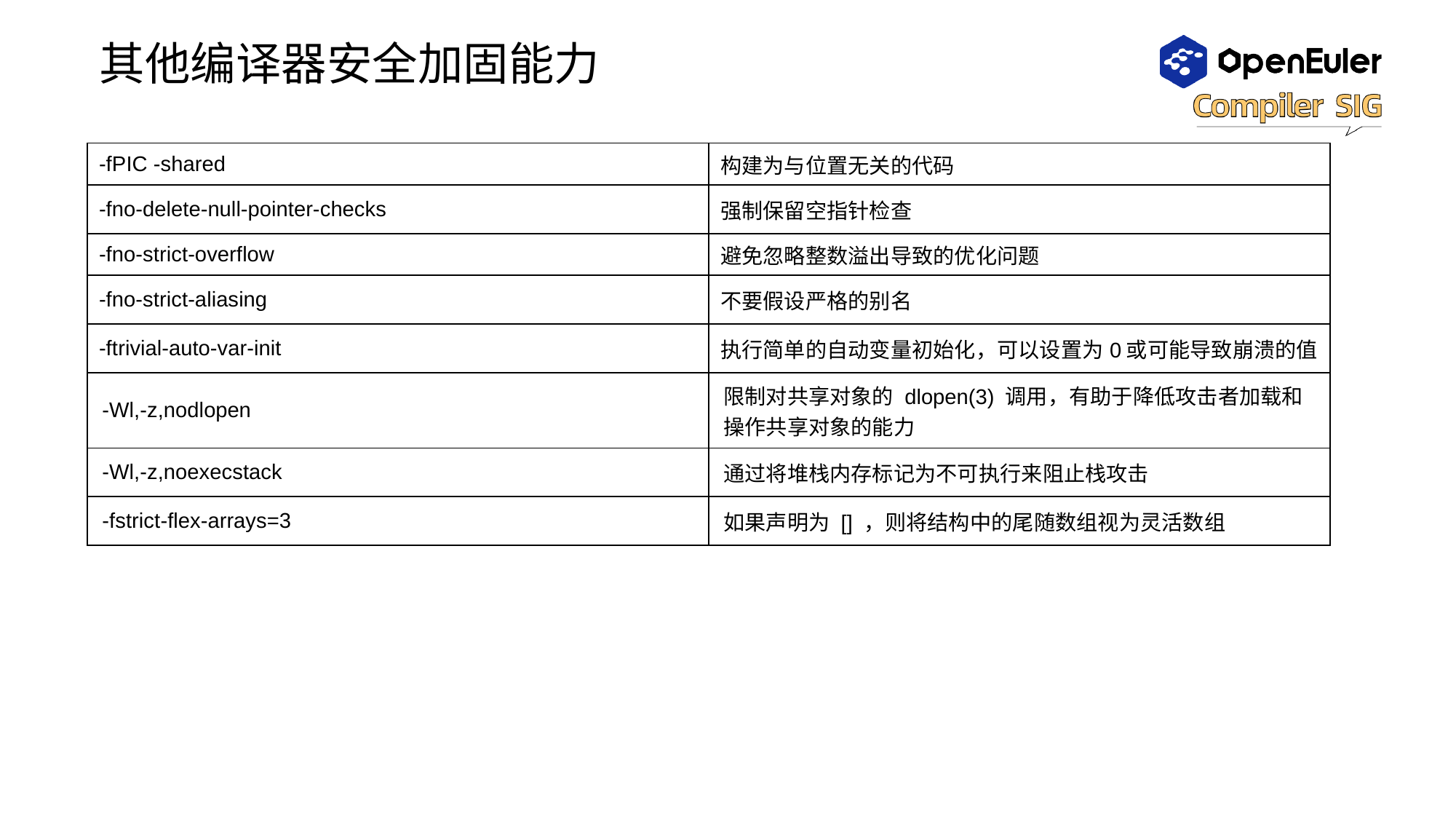

# 其他编译器安全加固能力
| -fPIC -shared | 构建为与位置无关的代码 |
| --- | --- |
| -fno-delete-null-pointer-checks | 强制保留空指针检查 |
| -fno-strict-overflow | 避免忽略整数溢出导致的优化问题 |
| -fno-strict-aliasing | 不要假设严格的别名 |
| -ftrivial-auto-var-init | 执行简单的自动变量初始化，可以设置为0或可能导致崩溃的值 |
| -Wl,-z,nodlopen | 限制对共享对象的 dlopen(3) 调用，有助于降低攻击者加载和操作共享对象的能力 |
| -Wl,-z,noexecstack | 通过将堆栈内存标记为不可执行来阻止栈攻击 |
| -fstrict-flex-arrays=3 | 如果声明为 [] ，则将结构中的尾随数组视为灵活数组 |